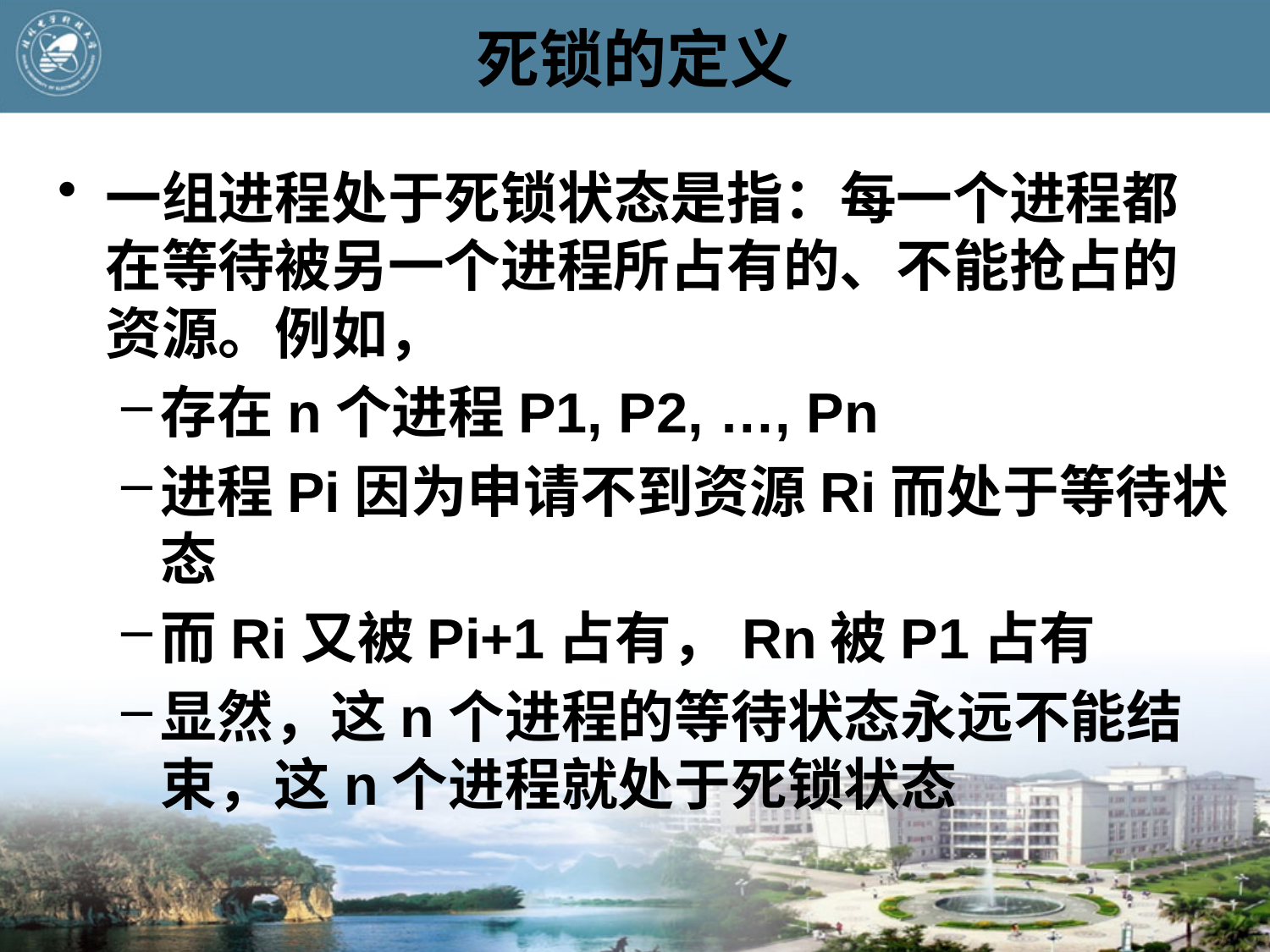

# 死锁的定义
一组进程处于死锁状态是指：每一个进程都在等待被另一个进程所占有的、不能抢占的资源。例如，
存在n个进程P1, P2, …, Pn
进程Pi因为申请不到资源Ri而处于等待状态
而Ri又被Pi+1占有，Rn被P1占有
显然，这n个进程的等待状态永远不能结束，这n个进程就处于死锁状态